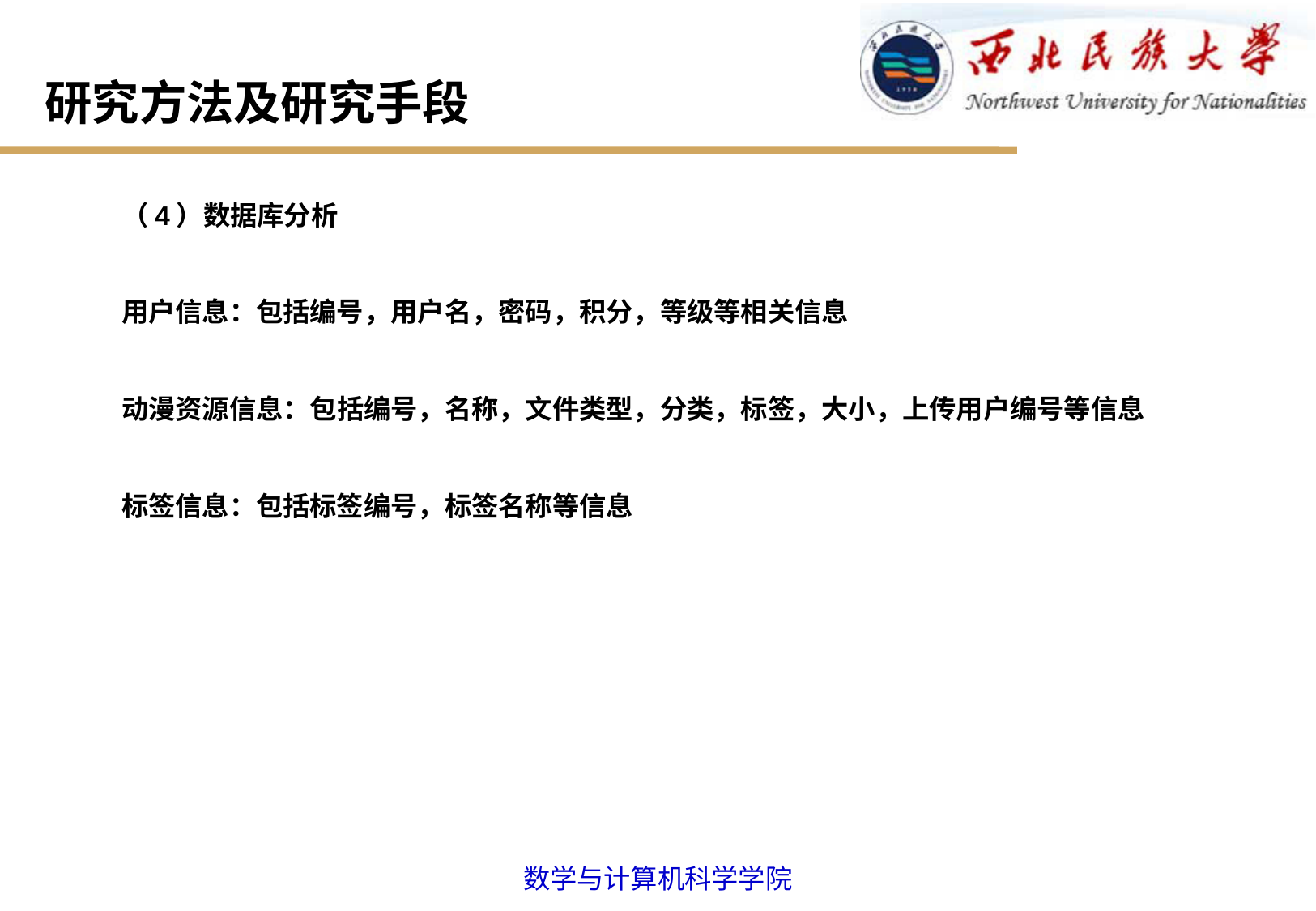

# 研究方法及研究手段
（4）数据库分析

用户信息：包括编号，用户名，密码，积分，等级等相关信息

动漫资源信息：包括编号，名称，文件类型，分类，标签，大小，上传用户编号等信息

标签信息：包括标签编号，标签名称等信息